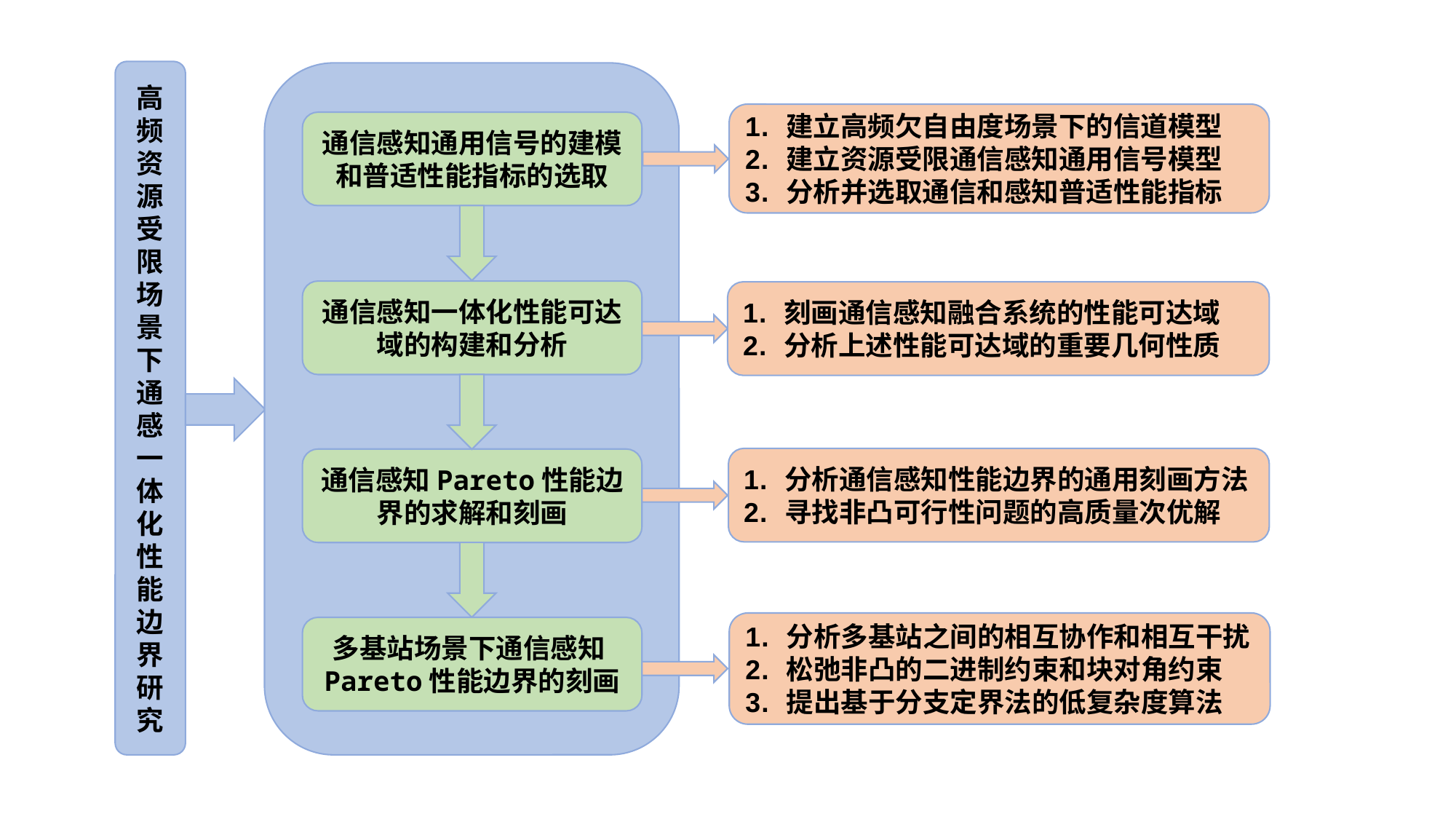

高频资源受限场景下通感一体化性能边界研究

建立高频欠自由度场景下的信道模型
建立资源受限通信感知通用信号模型
分析并选取通信和感知普适性能指标
通信感知通用信号的建模和普适性能指标的选取

通信感知一体化性能可达域的构建和分析
刻画通信感知融合系统的性能可达域
分析上述性能可达域的重要几何性质

分析通信感知性能边界的通用刻画方法
寻找非凸可行性问题的高质量次优解
通信感知Pareto性能边界的求解和刻画

分析多基站之间的相互协作和相互干扰
松弛非凸的二进制约束和块对角约束
提出基于分支定界法的低复杂度算法
多基站场景下通信感知Pareto性能边界的刻画